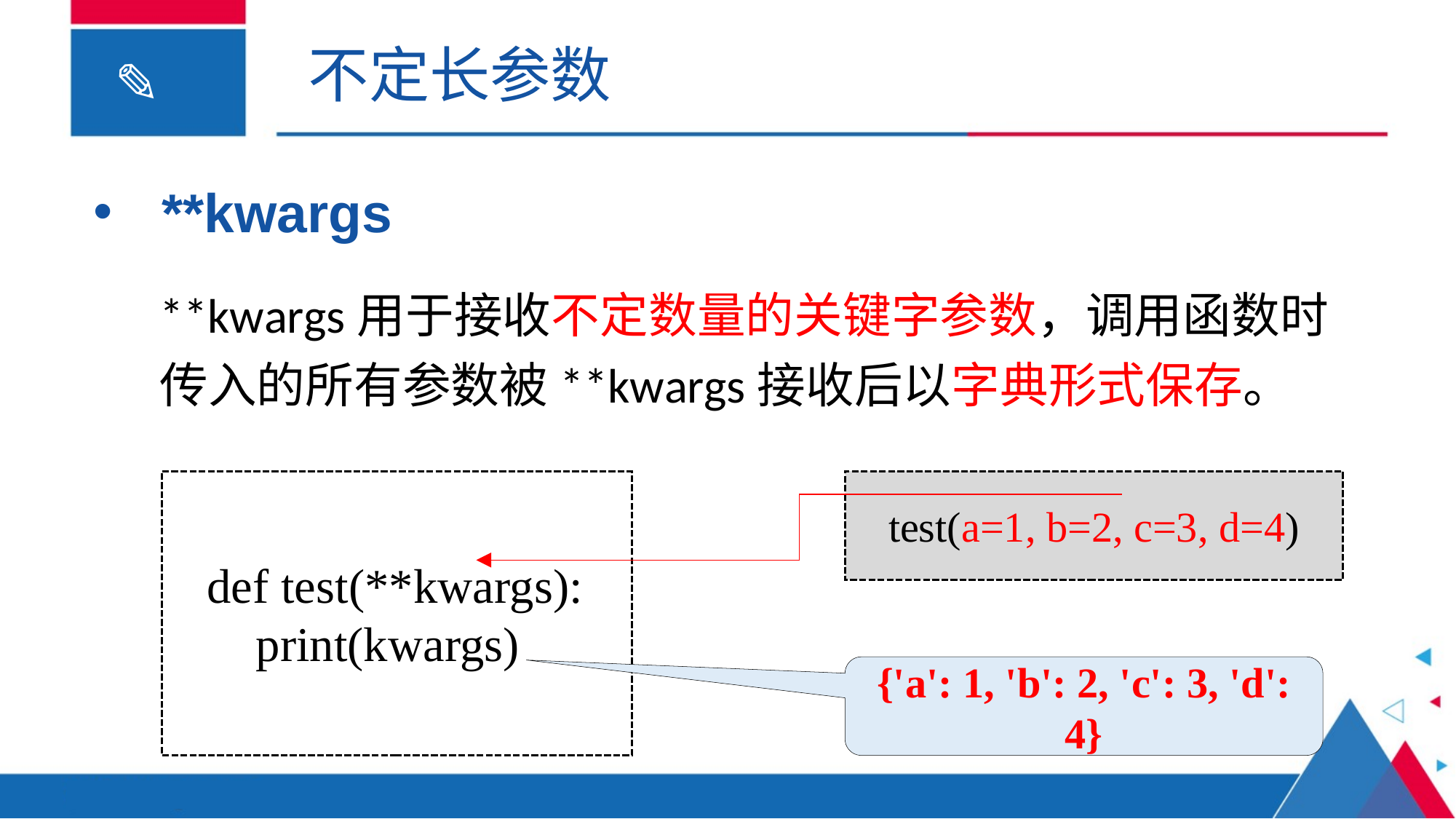

不定长参数
**kwargs
**kwargs用于接收不定数量的关键字参数，调用函数时传入的所有参数被**kwargs接收后以字典形式保存。

test(a=1, b=2, c=3, d=4)

def test(**kwargs):
    print(kwargs)
{'a': 1, 'b': 2, 'c': 3, 'd': 4}